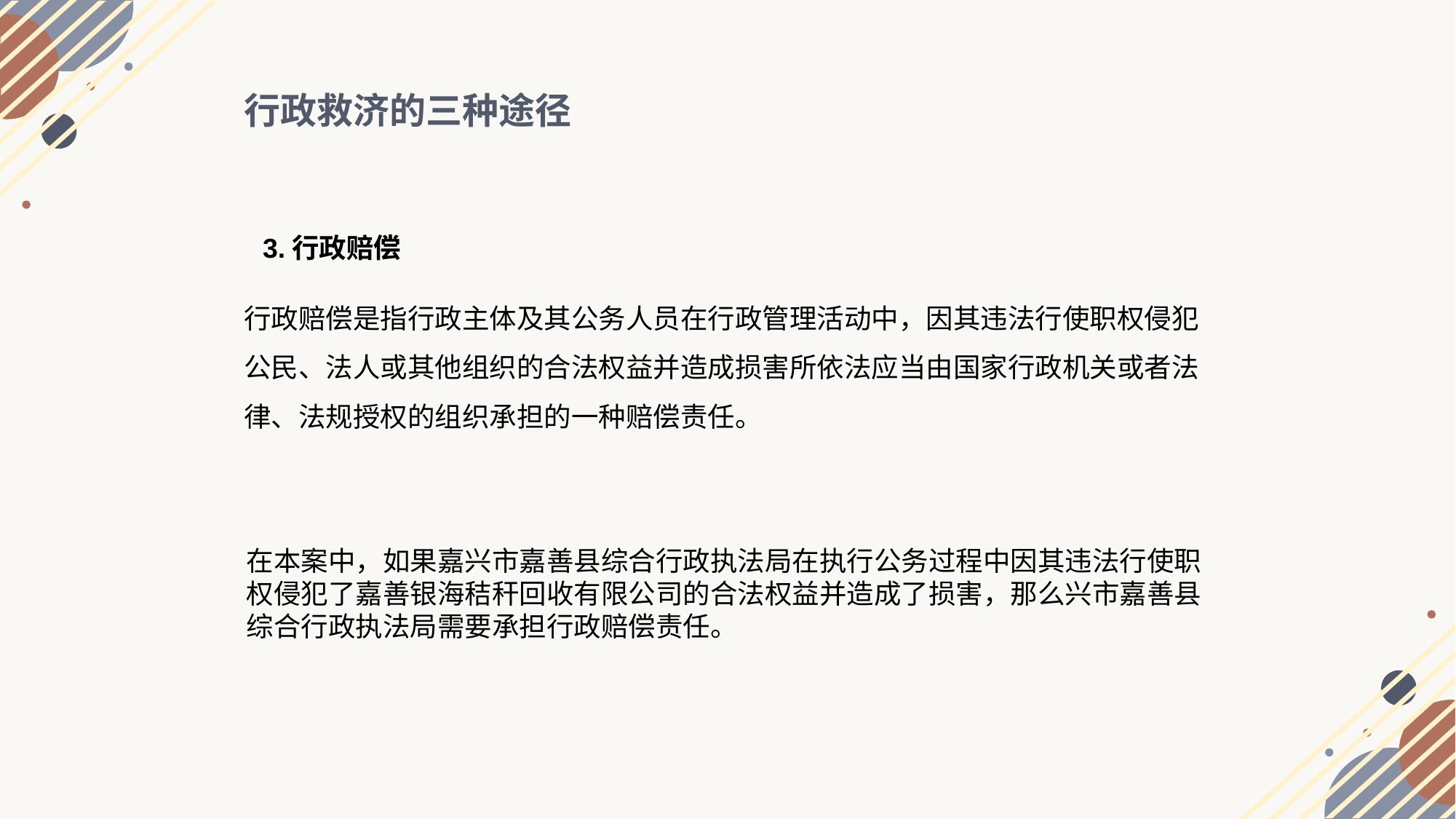

行政救济的三种途径
3.行政赔偿
行政赔偿是指行政主体及其公务人员在行政管理活动中，因其违法行使职权侵犯公民、法人或其他组织的合法权益并造成损害所依法应当由国家行政机关或者法律、法规授权的组织承担的一种赔偿责任。
在本案中，如果嘉兴市嘉善县综合行政执法局在执行公务过程中因其违法行使职权侵犯了嘉善银海秸秆回收有限公司的合法权益并造成了损害，那么兴市嘉善县综合行政执法局需要承担行政赔偿责任。